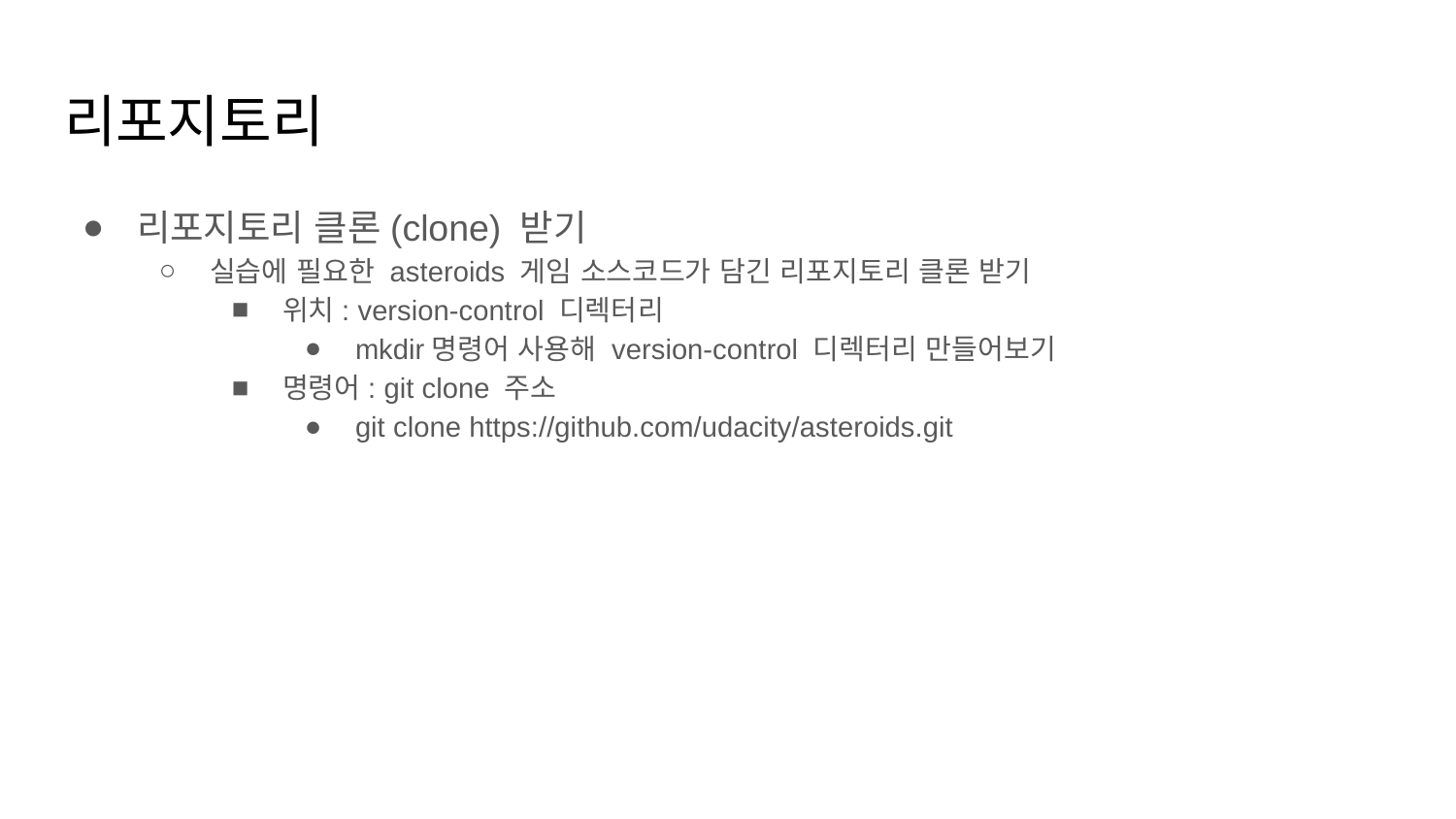

# 리포지토리
리포지토리 클론(clone) 받기
실습에 필요한 asteroids 게임 소스코드가 담긴 리포지토리 클론 받기
위치: version-control 디렉터리
mkdir명령어 사용해 version-control 디렉터리 만들어보기
명령어: git clone 주소
git clone https://github.com/udacity/asteroids.git